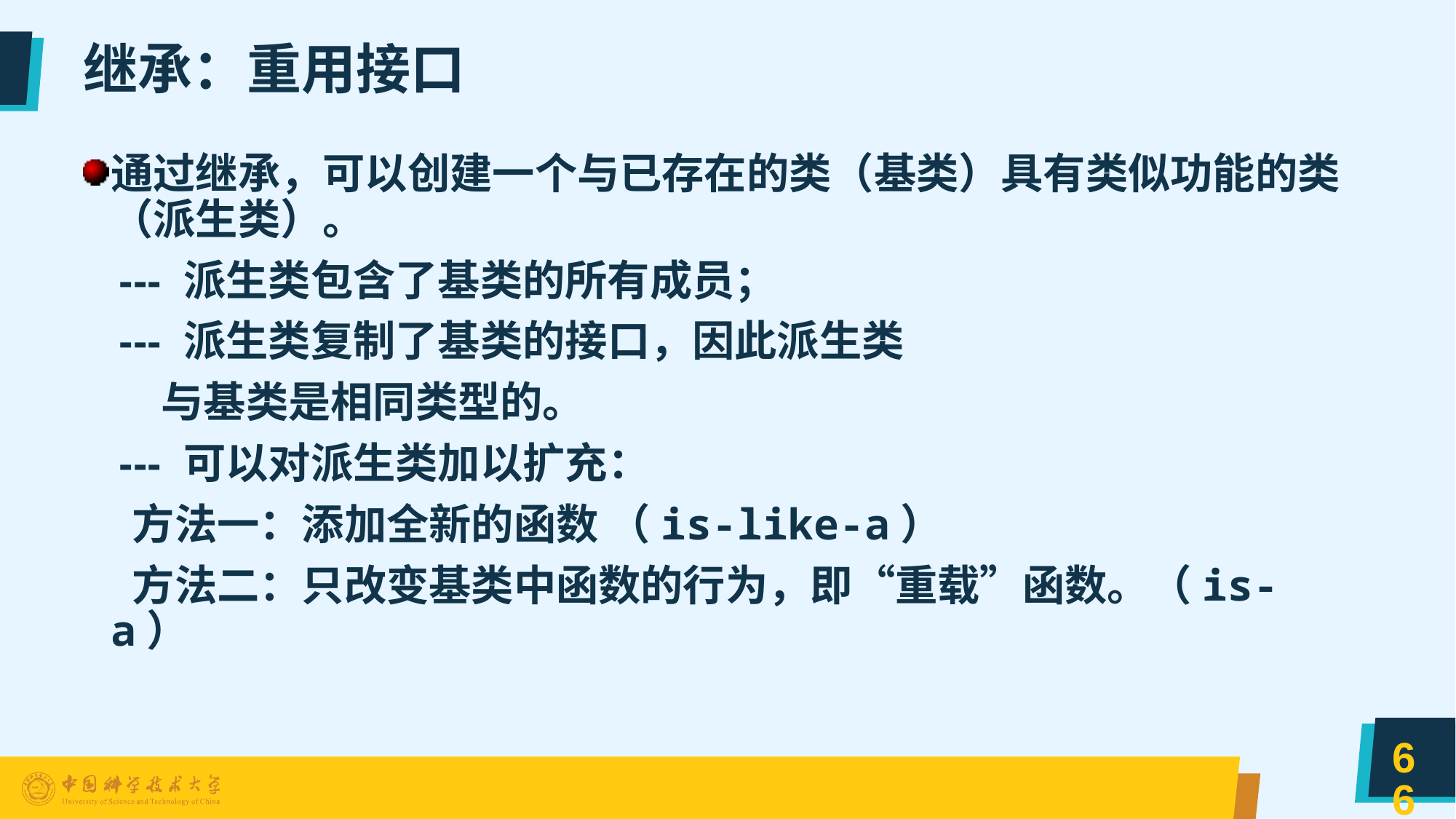

# 继承：重用接口
通过继承，可以创建一个与已存在的类（基类）具有类似功能的类（派生类）。
   --- 派生类包含了基类的所有成员；
   --- 派生类复制了基类的接口，因此派生类
       与基类是相同类型的。
   --- 可以对派生类加以扩充：
    方法一：添加全新的函数 （is-like-a）
    方法二：只改变基类中函数的行为，即“重载”函数。（is-a）

66